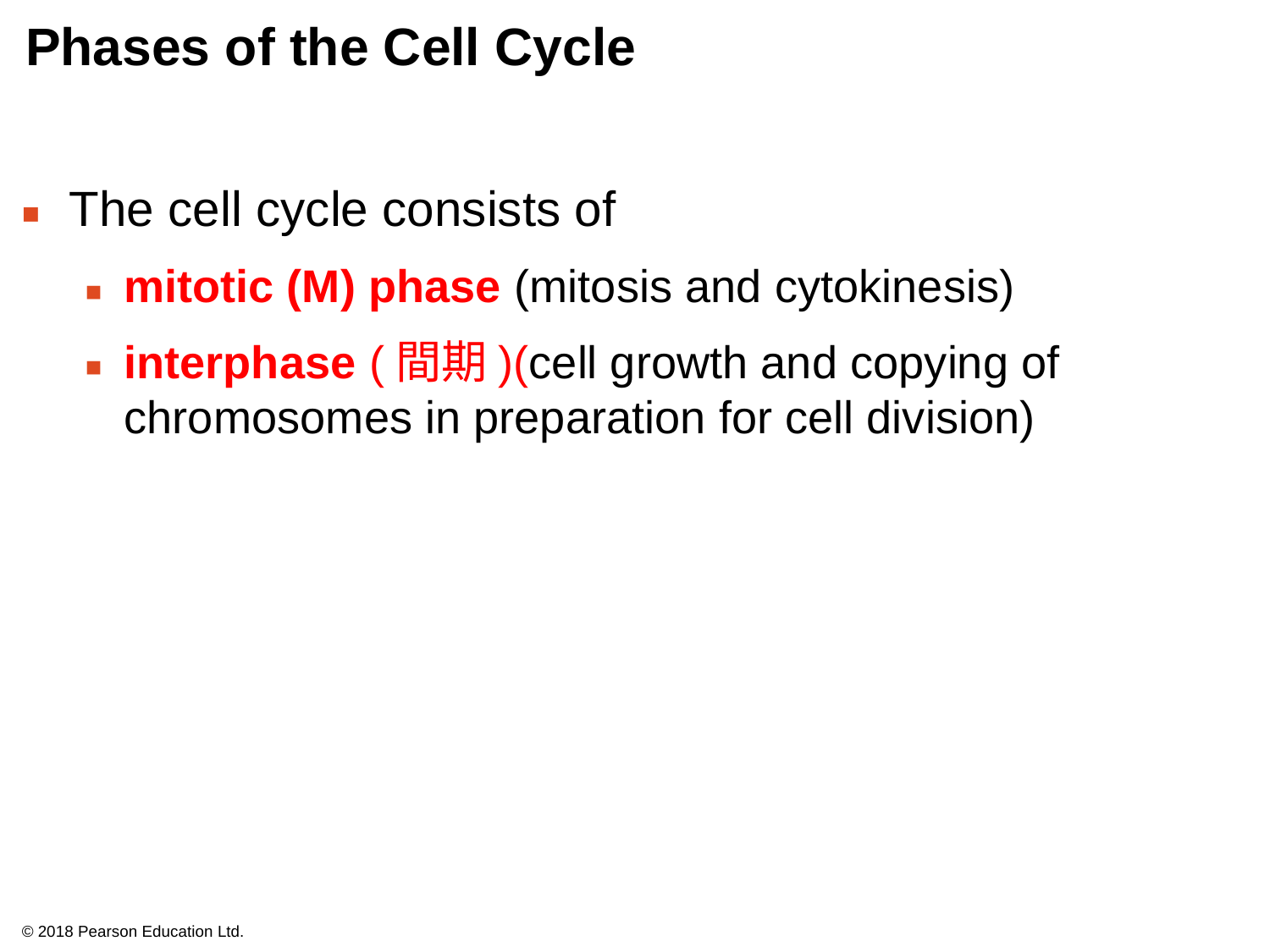

# Phases of the Cell Cycle
The cell cycle consists of
mitotic (M) phase (mitosis and cytokinesis)
interphase (間期)(cell growth and copying of chromosomes in preparation for cell division)
© 2018 Pearson Education Ltd.